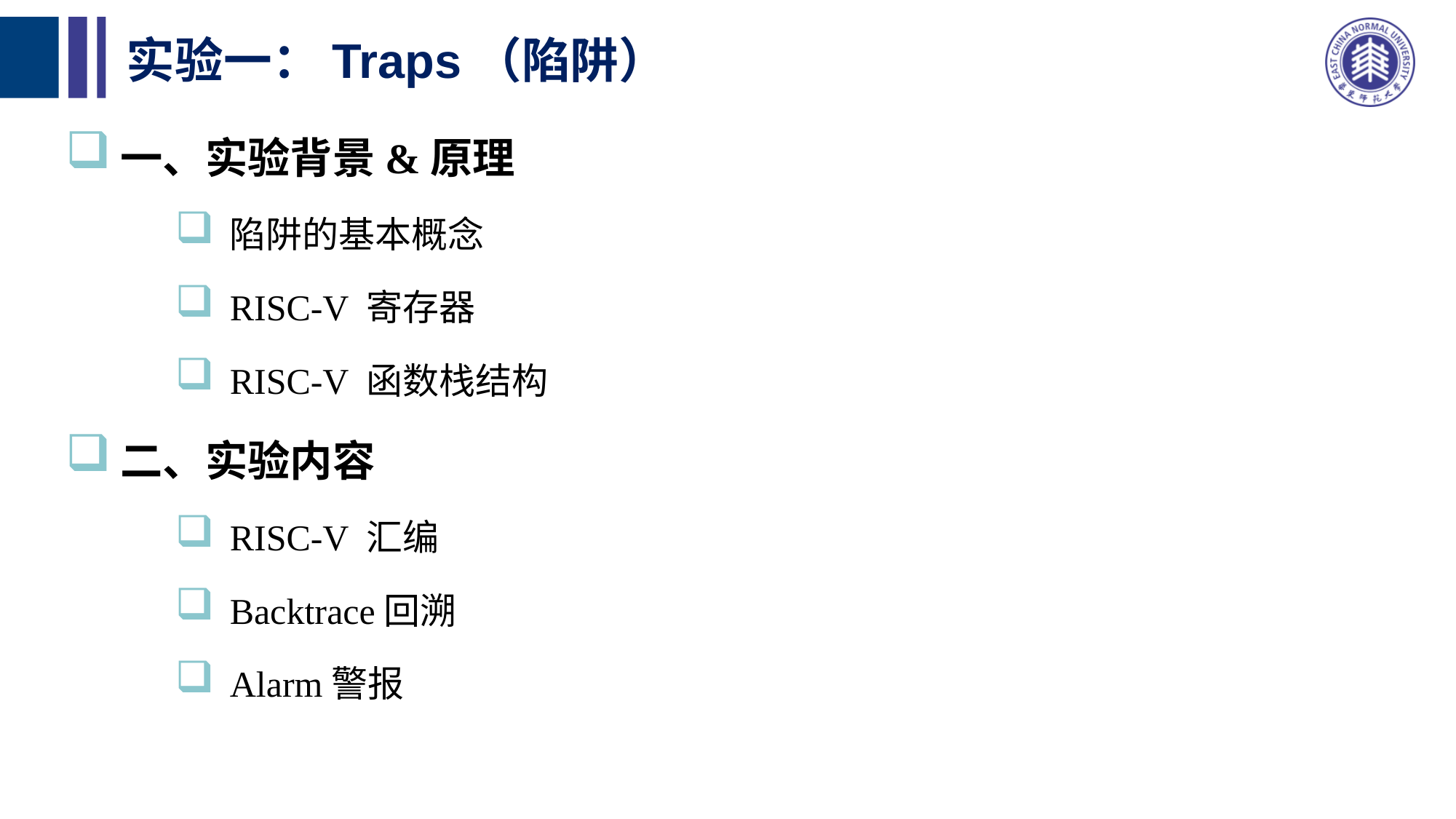

# 实验一：Traps（陷阱）
一、实验背景&原理
陷阱的基本概念
RISC-V 寄存器
RISC-V 函数栈结构
二、实验内容
RISC-V 汇编
Backtrace回溯
Alarm警报